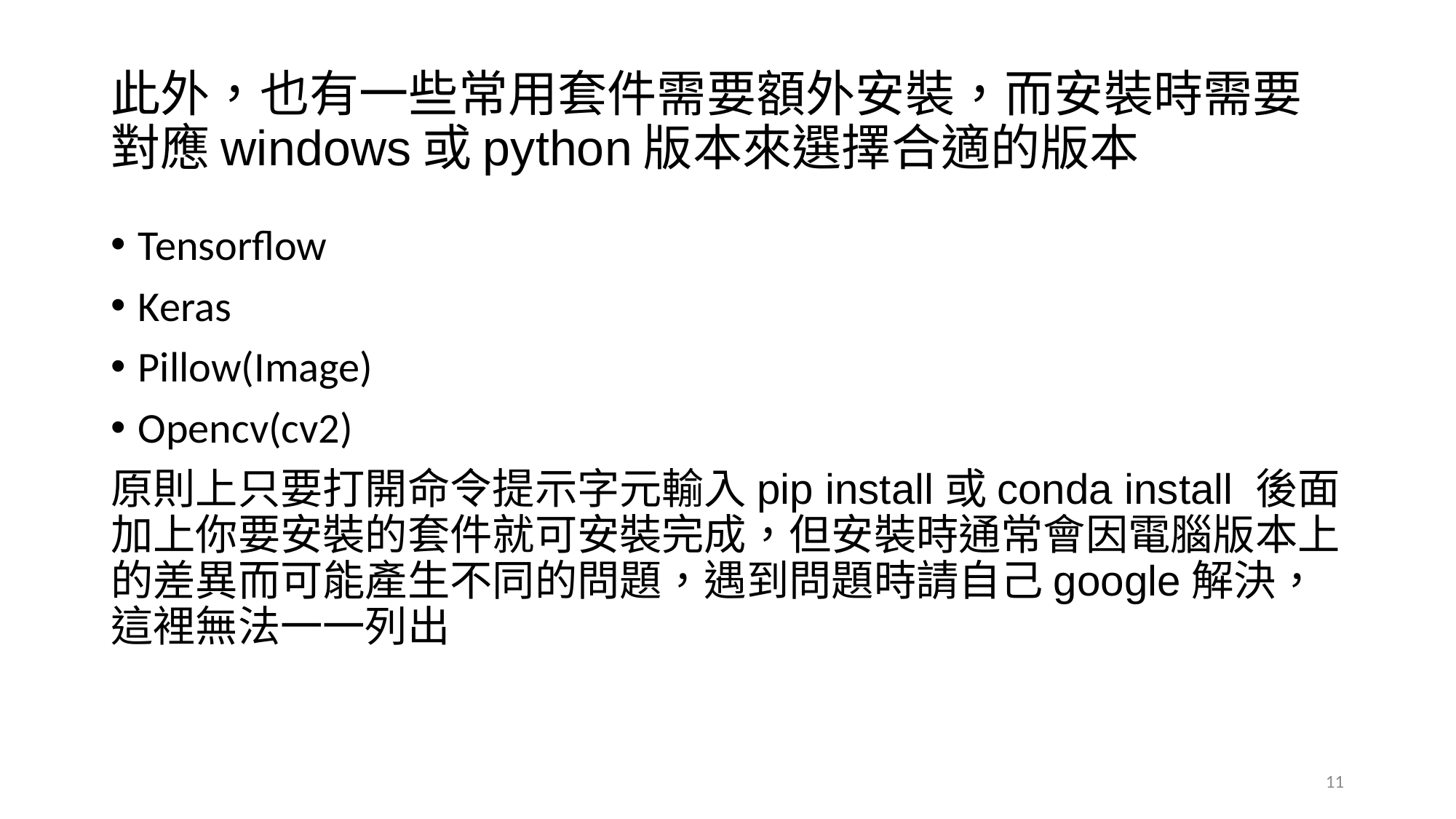

# 此外，也有一些常用套件需要額外安裝，而安裝時需要對應windows或python版本來選擇合適的版本
Tensorflow
Keras
Pillow(Image)
Opencv(cv2)
原則上只要打開命令提示字元輸入pip install或conda install 後面加上你要安裝的套件就可安裝完成，但安裝時通常會因電腦版本上的差異而可能產生不同的問題，遇到問題時請自己google解決，這裡無法一一列出

11